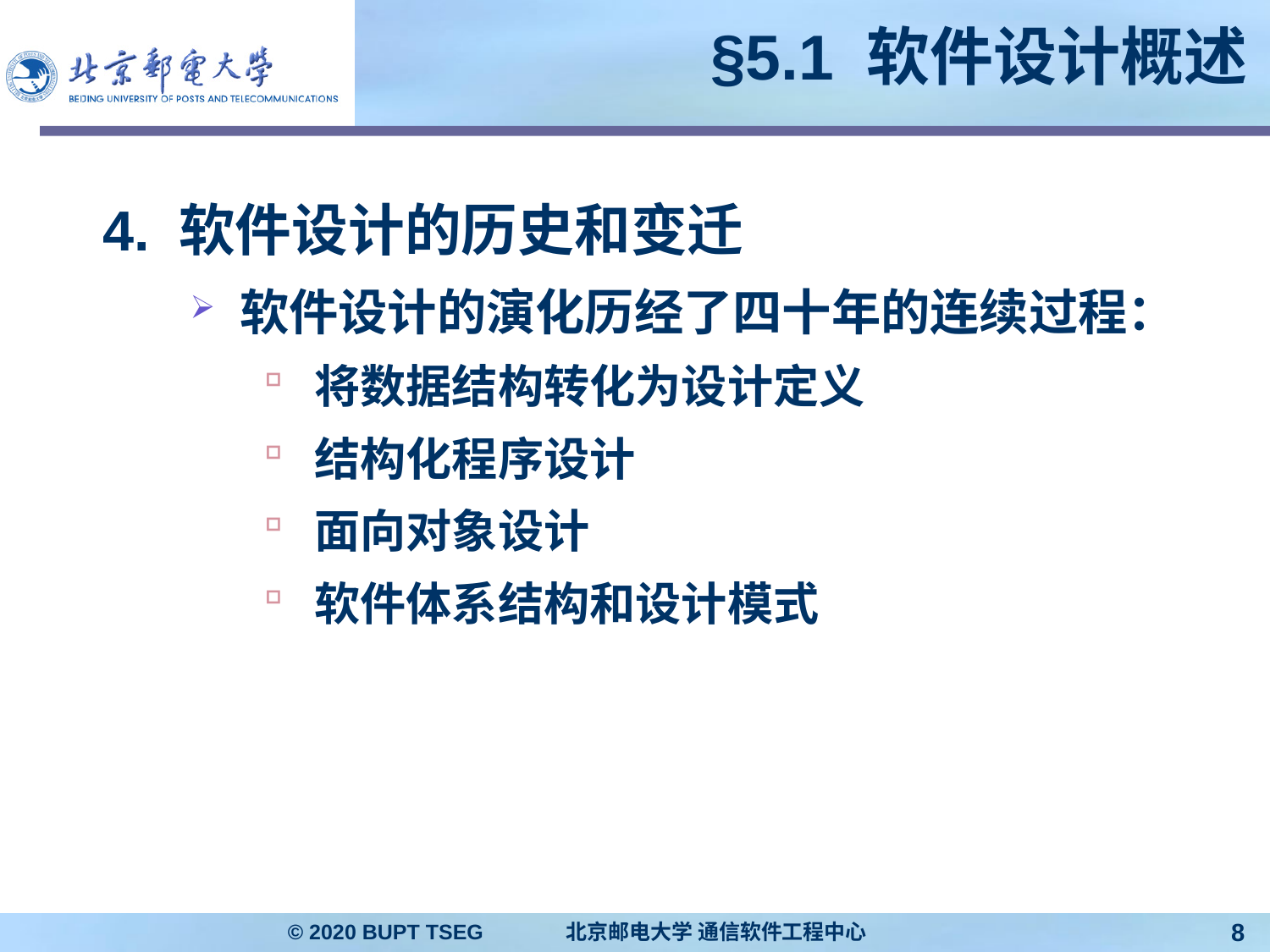

# §5.1 软件设计概述
4. 软件设计的历史和变迁
软件设计的演化历经了四十年的连续过程：
将数据结构转化为设计定义
结构化程序设计
面向对象设计
软件体系结构和设计模式

© 2020 BUPT TSEG             北京邮电大学 通信软件工程中心